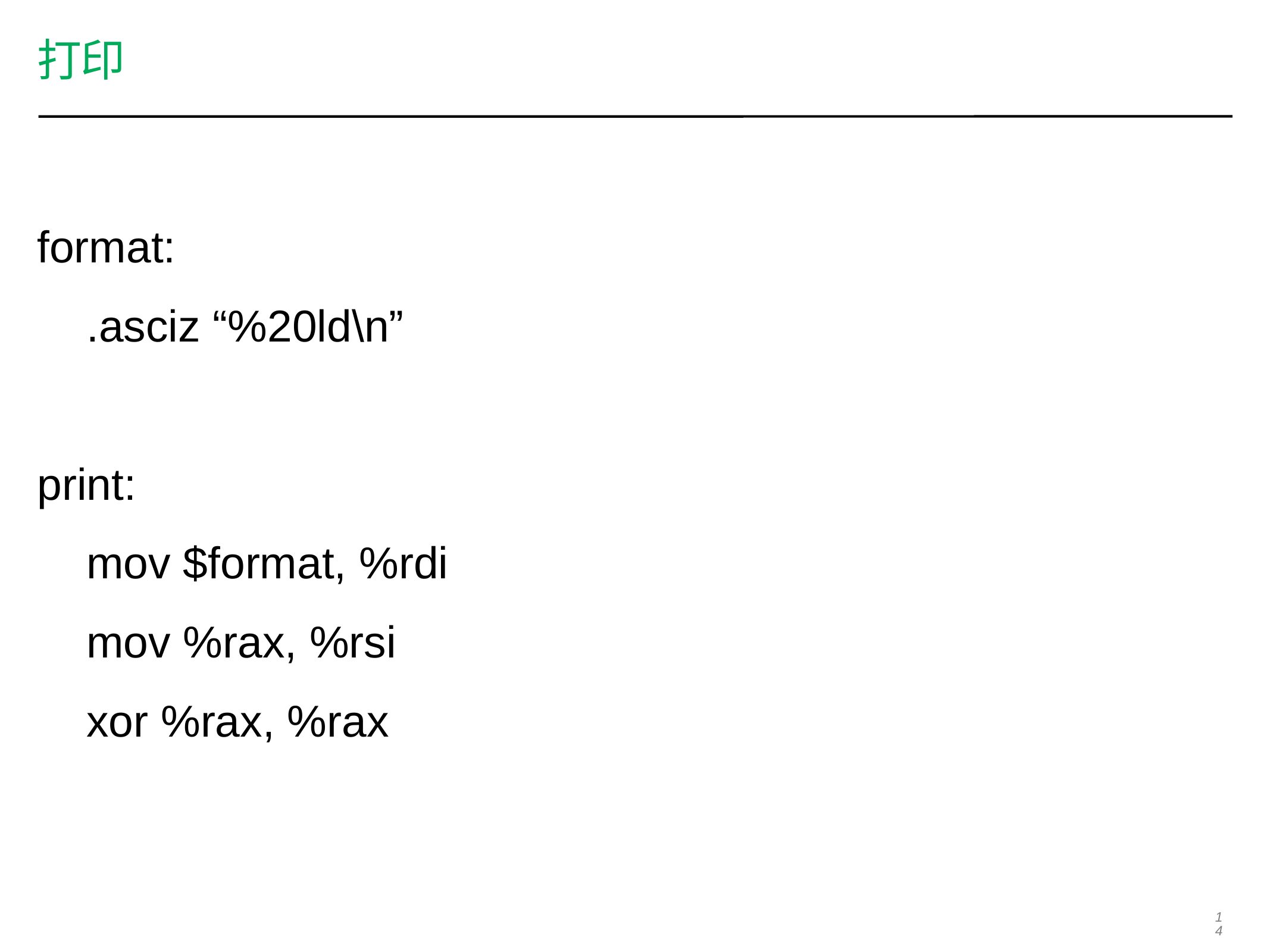

# 打印

format:
    .asciz “%20ld\n”

print:
    mov $format, %rdi
    mov %rax, %rsi
    xor %rax, %rax
14